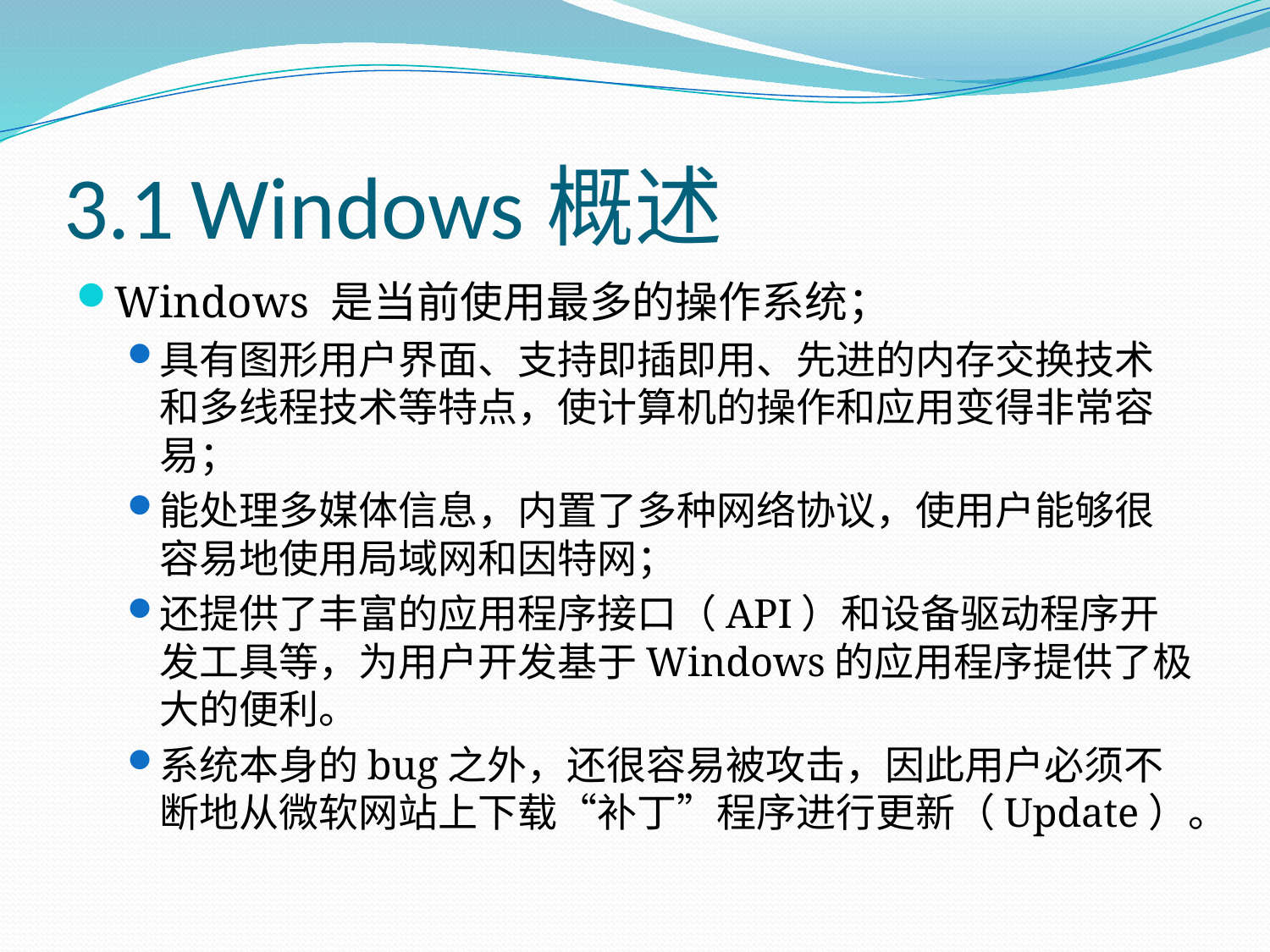

# 3.1	Windows概述
Windows 是当前使用最多的操作系统；
具有图形用户界面、支持即插即用、先进的内存交换技术和多线程技术等特点，使计算机的操作和应用变得非常容易；
能处理多媒体信息，内置了多种网络协议，使用户能够很容易地使用局域网和因特网；
还提供了丰富的应用程序接口（API）和设备驱动程序开发工具等，为用户开发基于Windows的应用程序提供了极大的便利。
系统本身的bug之外，还很容易被攻击，因此用户必须不断地从微软网站上下载“补丁”程序进行更新（Update）。